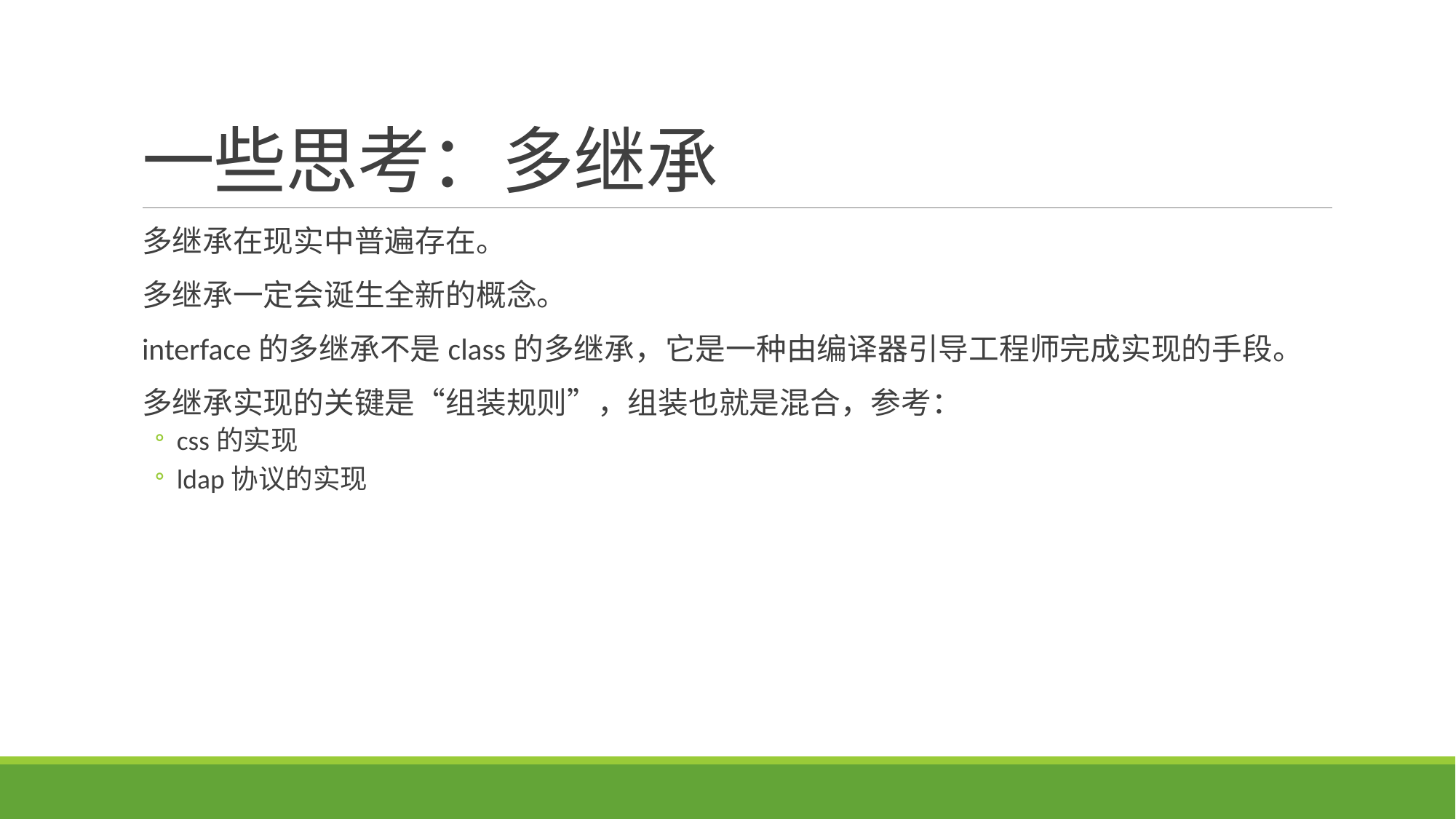

# 一些思考：多继承
多继承在现实中普遍存在。
多继承一定会诞生全新的概念。
interface的多继承不是class的多继承，它是一种由编译器引导工程师完成实现的手段。
多继承实现的关键是“组装规则”，组装也就是混合，参考：
css的实现
ldap协议的实现